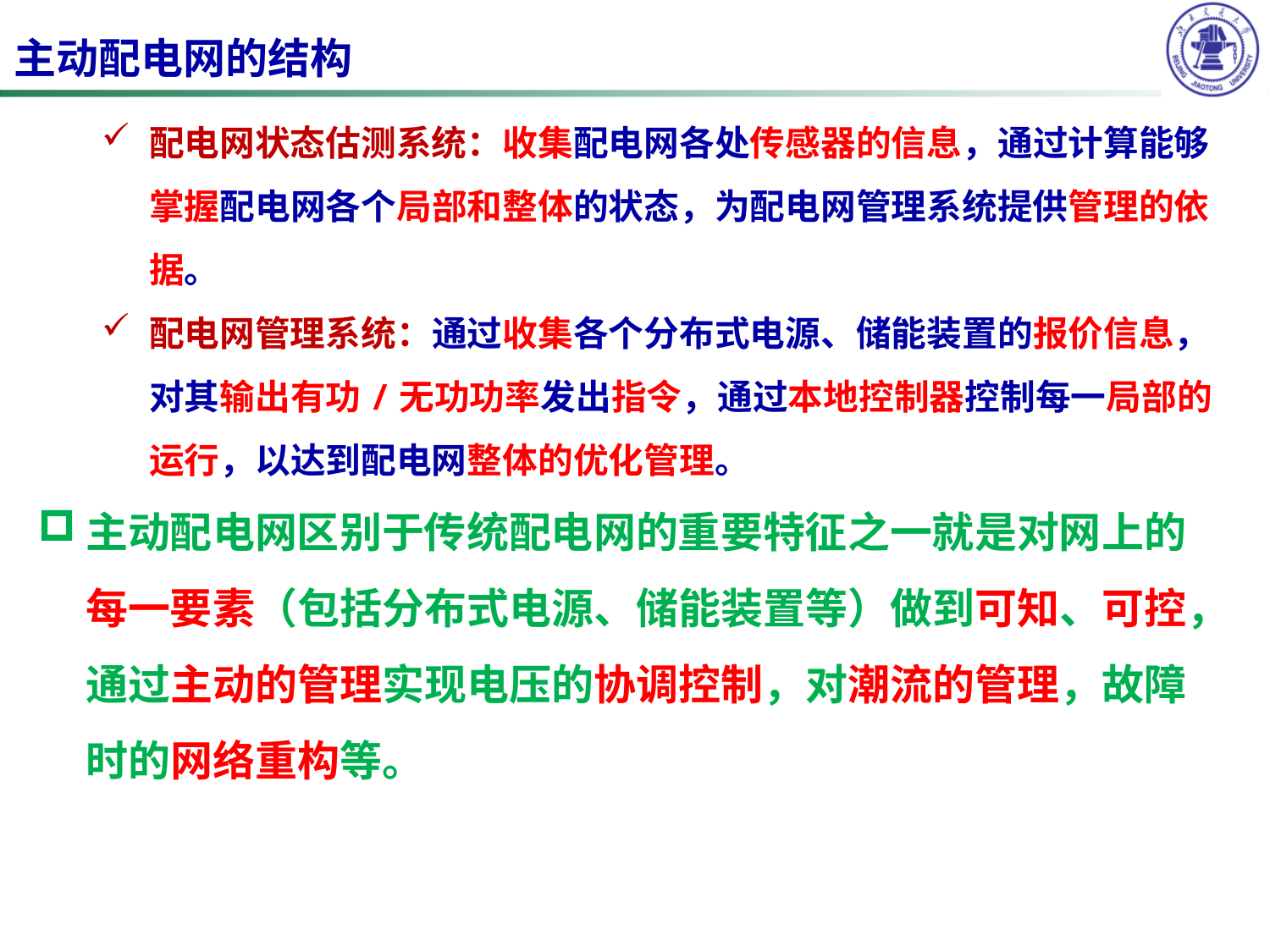

主动配电网的结构
配电网状态估测系统：收集配电网各处传感器的信息，通过计算能够掌握配电网各个局部和整体的状态，为配电网管理系统提供管理的依据。
配电网管理系统：通过收集各个分布式电源、储能装置的报价信息，对其输出有功/无功功率发出指令，通过本地控制器控制每一局部的运行，以达到配电网整体的优化管理。
主动配电网区别于传统配电网的重要特征之一就是对网上的每一要素（包括分布式电源、储能装置等）做到可知、可控，通过主动的管理实现电压的协调控制，对潮流的管理，故障时的网络重构等。